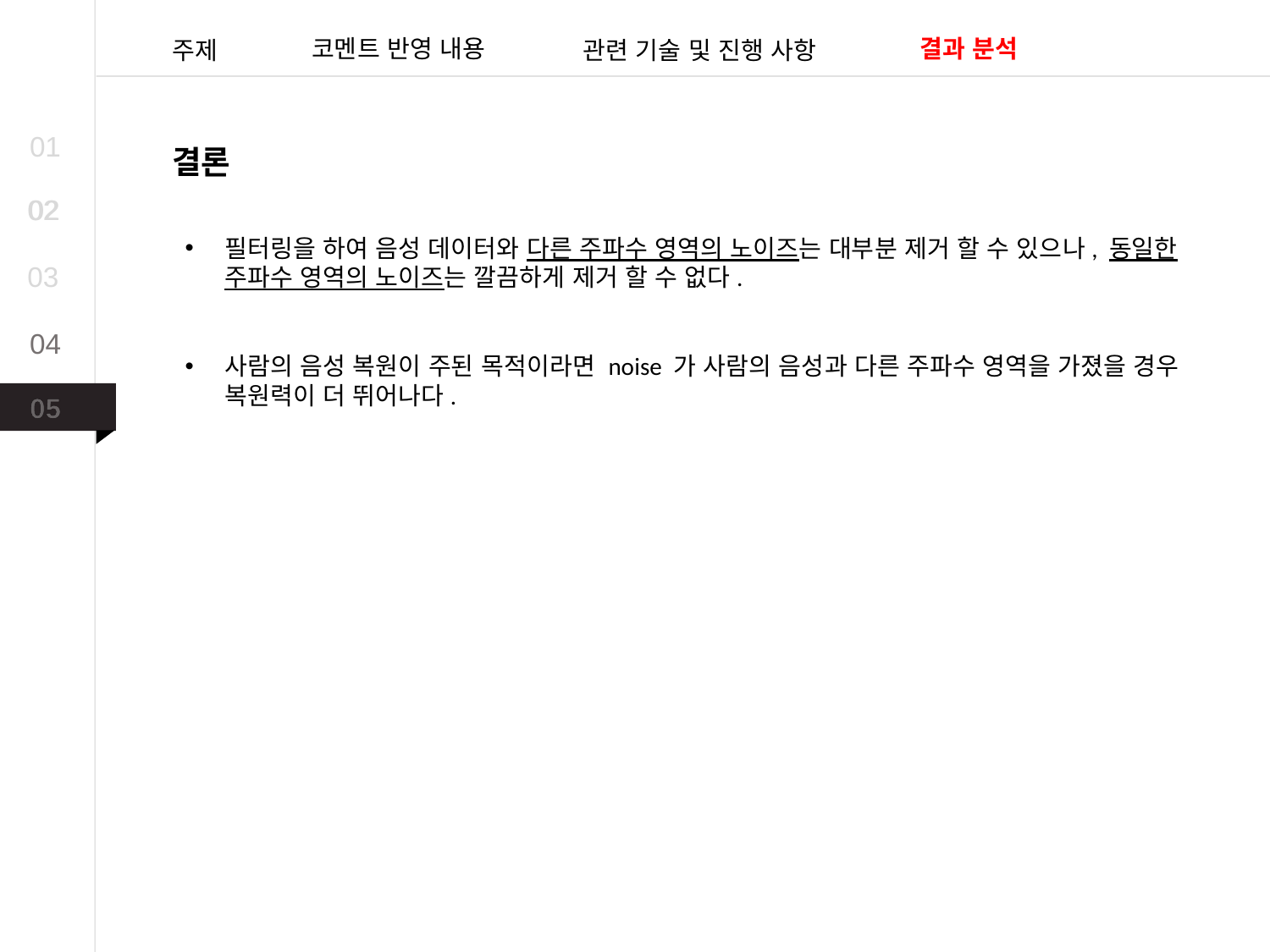

결과 분석
코멘트 반영 내용
주제
관련 기술 및 진행 사항
01
결론
02
02
필터링을 하여 음성 데이터와 다른 주파수 영역의 노이즈는 대부분 제거 할 수 있으나, 동일한 주파수 영역의 노이즈는 깔끔하게 제거 할 수 없다.

사람의 음성 복원이 주된 목적이라면 noise 가 사람의 음성과 다른 주파수 영역을 가졌을 경우 복원력이 더 뛰어나다.

03
04

05